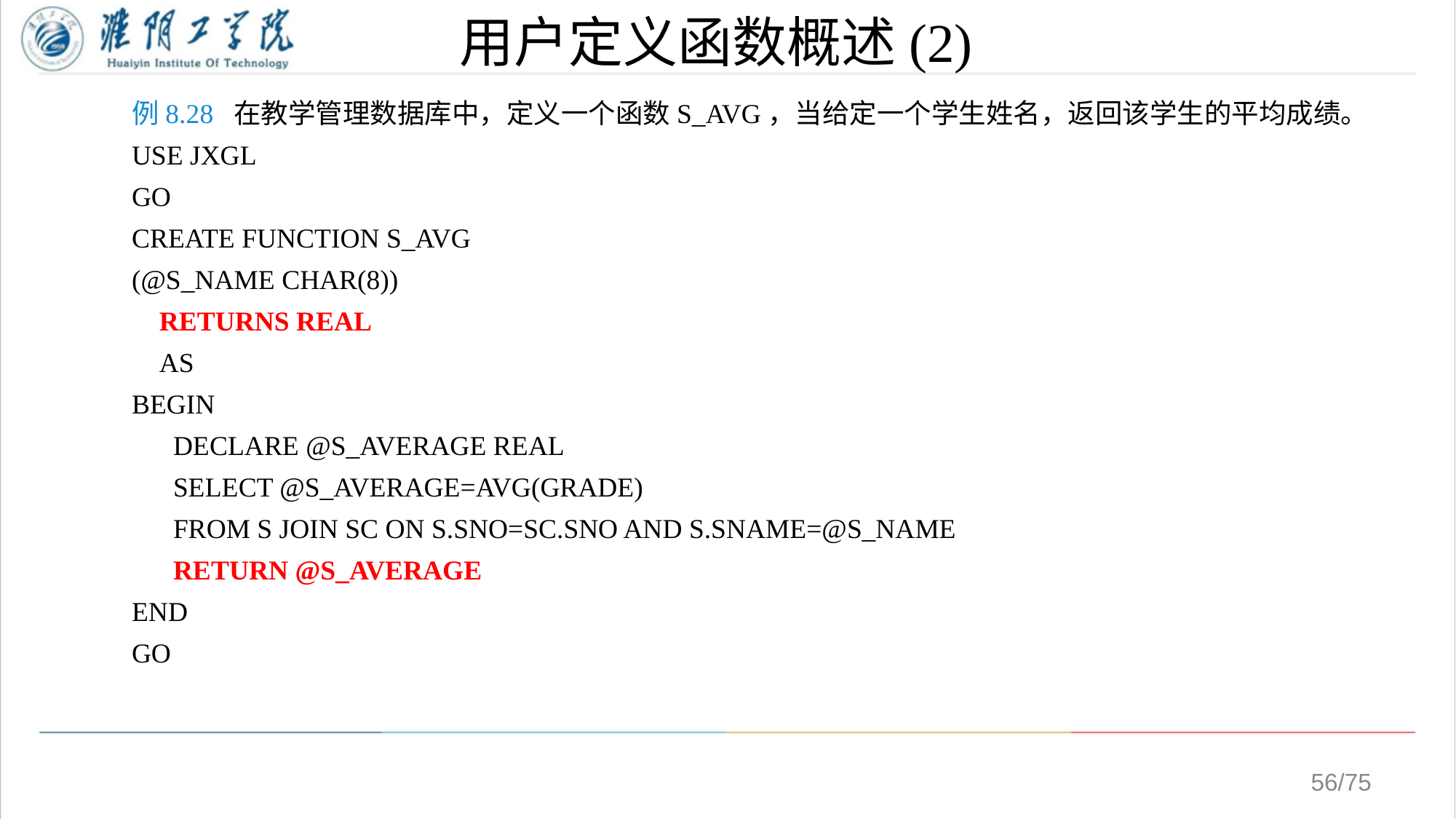

# 用户定义函数概述(2)
例8.28  在教学管理数据库中，定义一个函数S_AVG，当给定一个学生姓名，返回该学生的平均成绩。
USE JXGL
GO
CREATE FUNCTION S_AVG
(@S_NAME CHAR(8))
    RETURNS REAL
    AS
BEGIN
      DECLARE @S_AVERAGE REAL
      SELECT @S_AVERAGE=AVG(GRADE)
      FROM S JOIN SC ON S.SNO=SC.SNO AND S.SNAME=@S_NAME
      RETURN @S_AVERAGE
END
GO

56/75